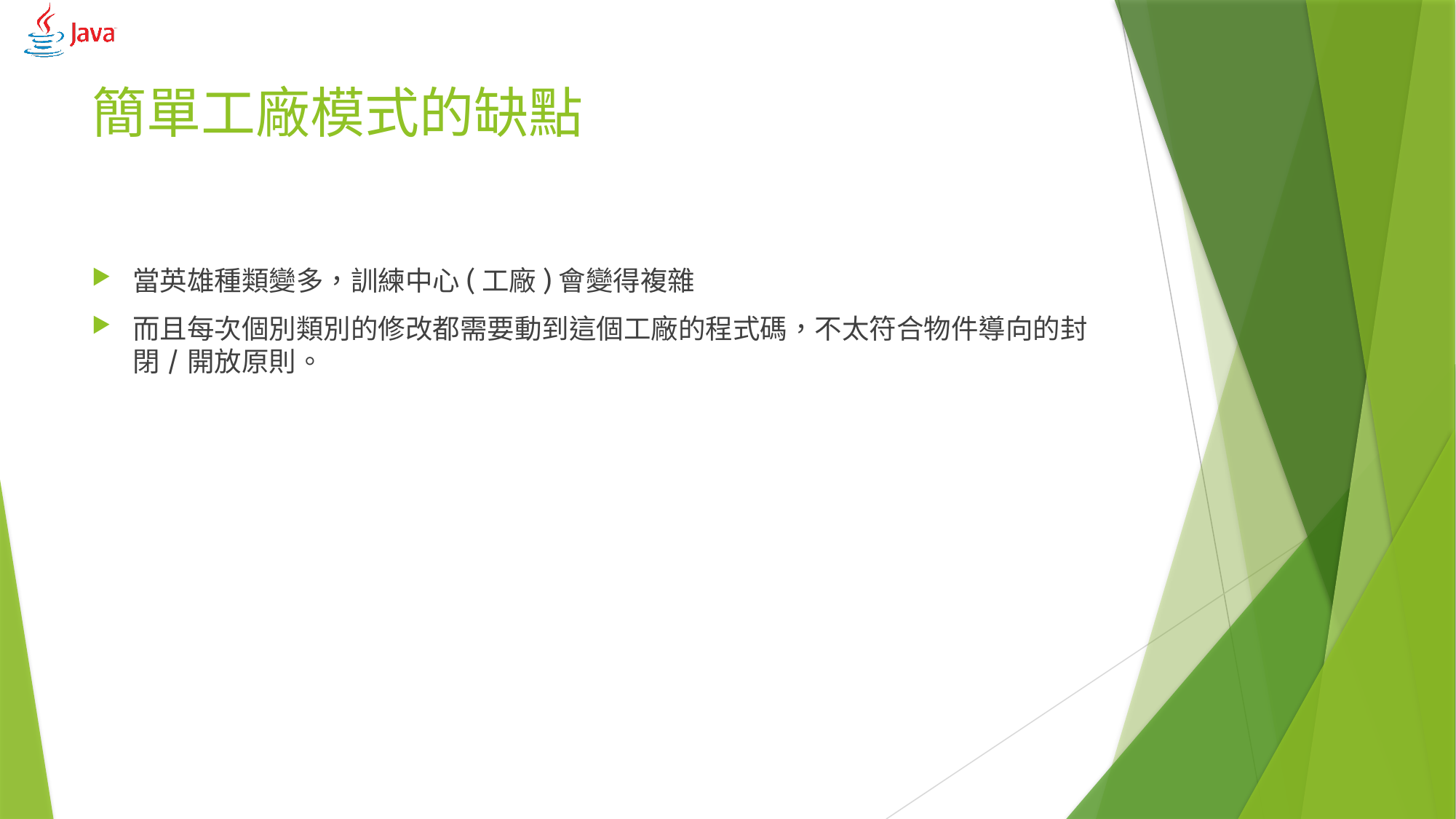

# 簡單工廠模式的缺點
當英雄種類變多，訓練中心(工廠)會變得複雜
而且每次個別類別的修改都需要動到這個工廠的程式碼，不太符合物件導向的封閉/開放原則。